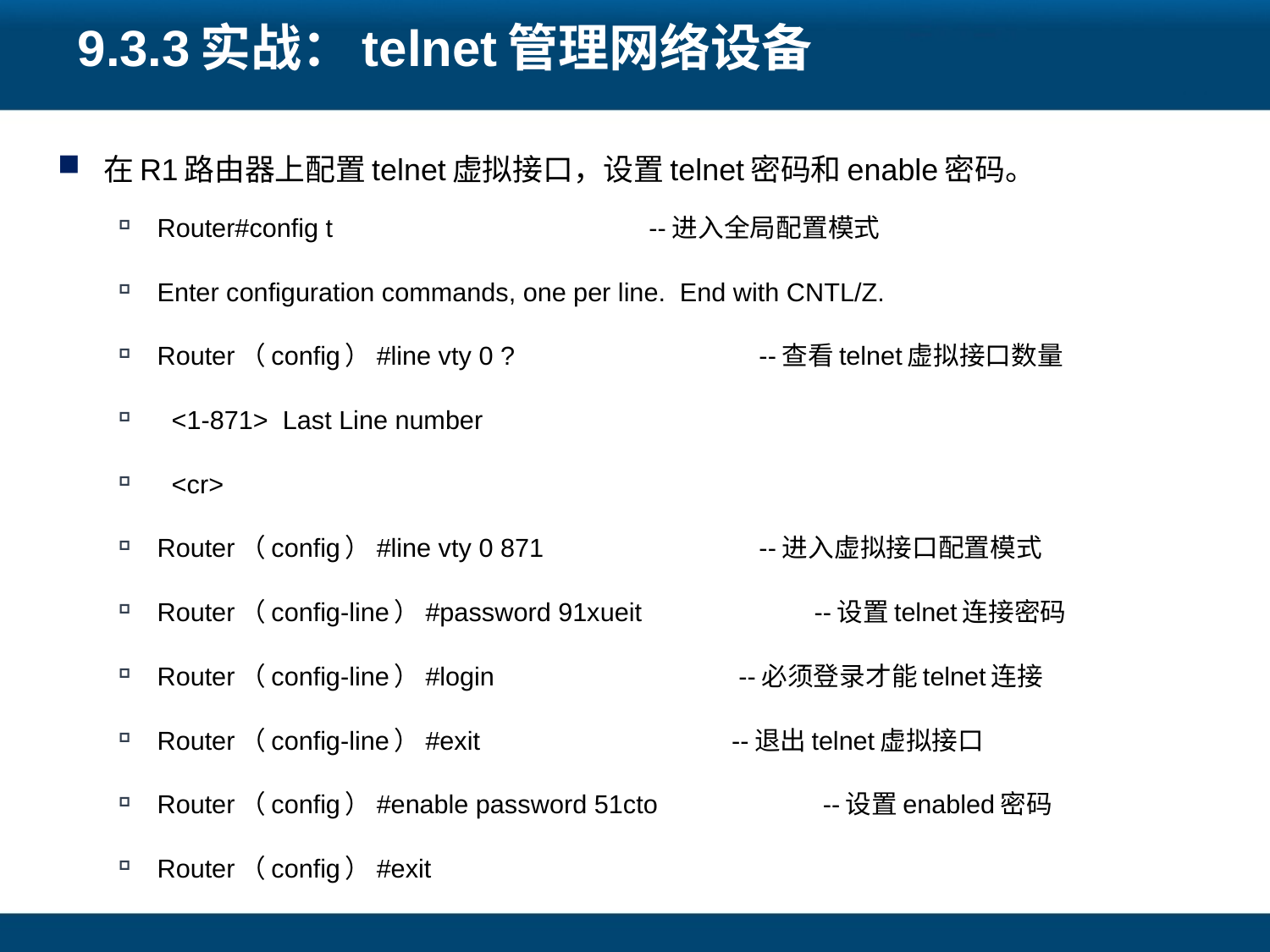

# 9.3.3实战：telnet管理网络设备
在R1路由器上配置telnet虚拟接口，设置telnet密码和enable密码。
Router#config t                                            --进入全局配置模式
Enter configuration commands, one per line.  End with CNTL/Z.
Router（config）#line vty 0 ?                                  --查看telnet虚拟接口数量
  <1-871>  Last Line number
  <cr>
Router（config）#line vty 0 871                              --进入虚拟接口配置模式
Router（config-line）#password 91xueit                        --设置telnet连接密码
Router（config-line）#login                                  --必须登录才能telnet连接
Router（config-line）#exit                                   --退出telnet虚拟接口
Router（config）#enable password 51cto                       --设置enabled密码
Router（config）#exit